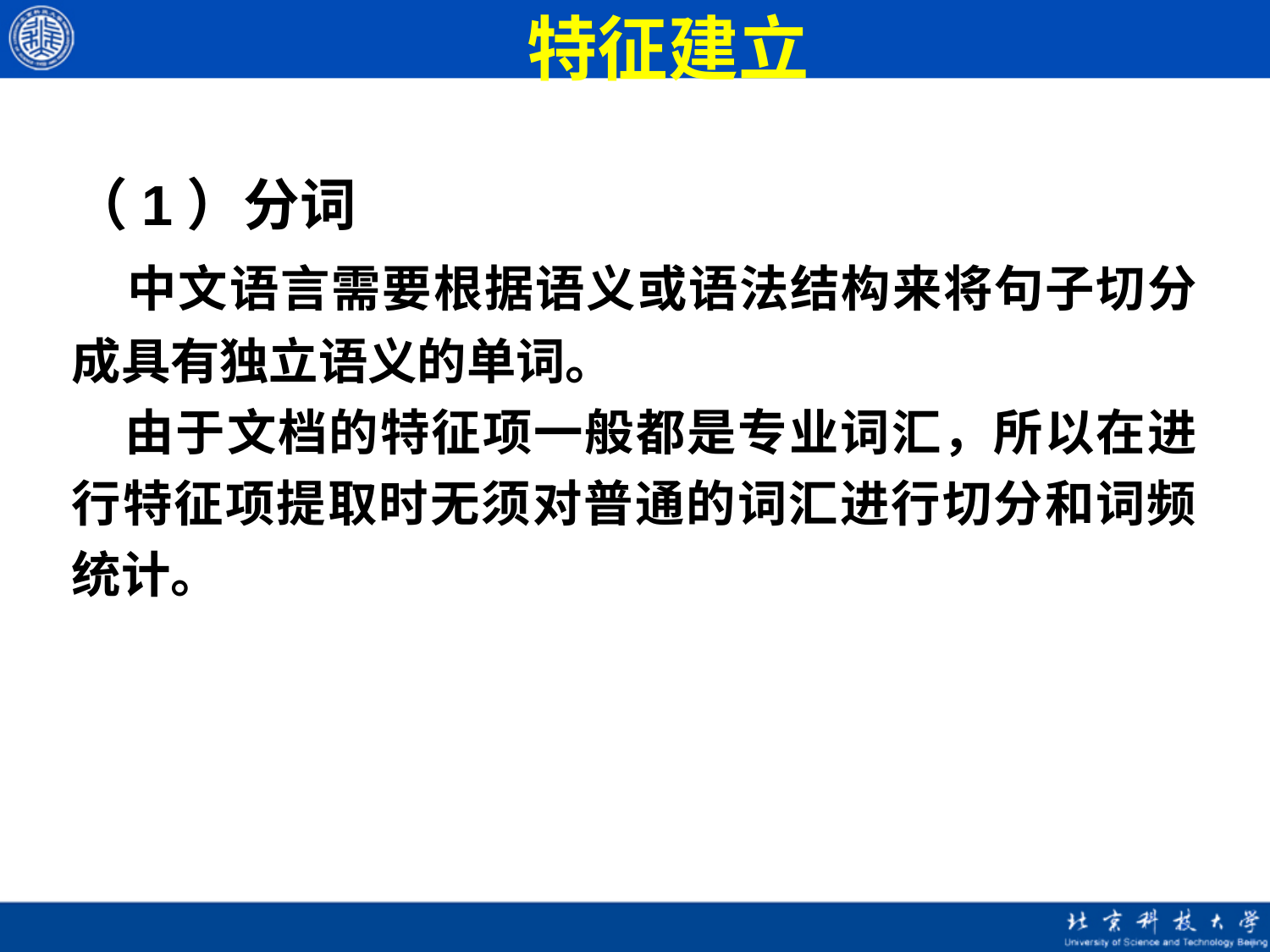

# 特征建立
（1）分词
   中文语言需要根据语义或语法结构来将句子切分成具有独立语义的单词。
   由于文档的特征项一般都是专业词汇，所以在进行特征项提取时无须对普通的词汇进行切分和词频统计。
12